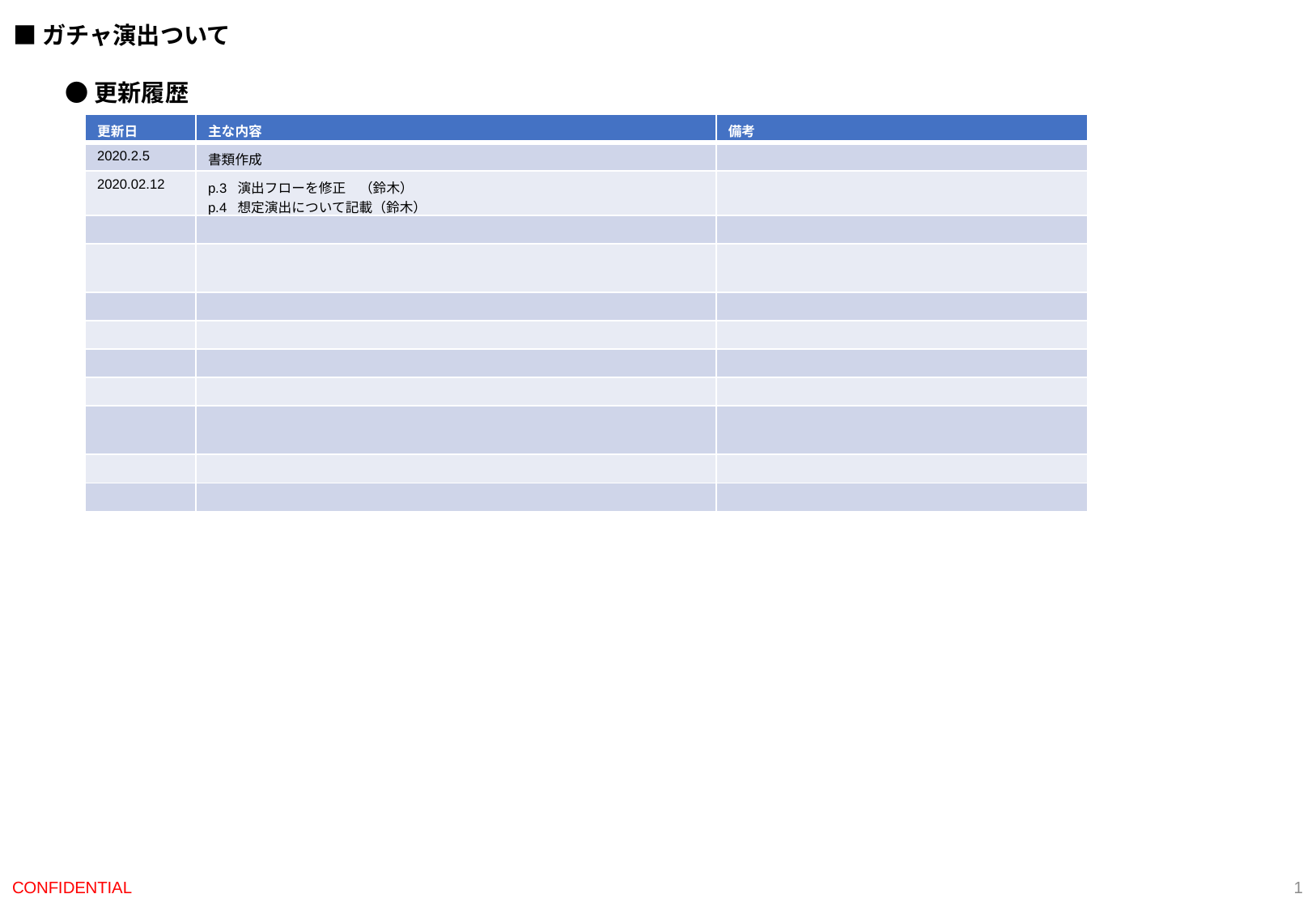

■ガチャ演出ついて
●更新履歴
| 更新日 | 主な内容 | 備考 |
| --- | --- | --- |
| 2020.2.5 | 書類作成 |  |
| 2020.02.12 | p.3 演出フローを修正　（鈴木） p.4 想定演出について記載（鈴木） |  |
|  |  |  |
|  |  |  |
|  |  |  |
|  |  |  |
|  |  |  |
|  |  |  |
|  |  |  |
|  |  |  |
|  |  |  |
1
CONFIDENTIAL